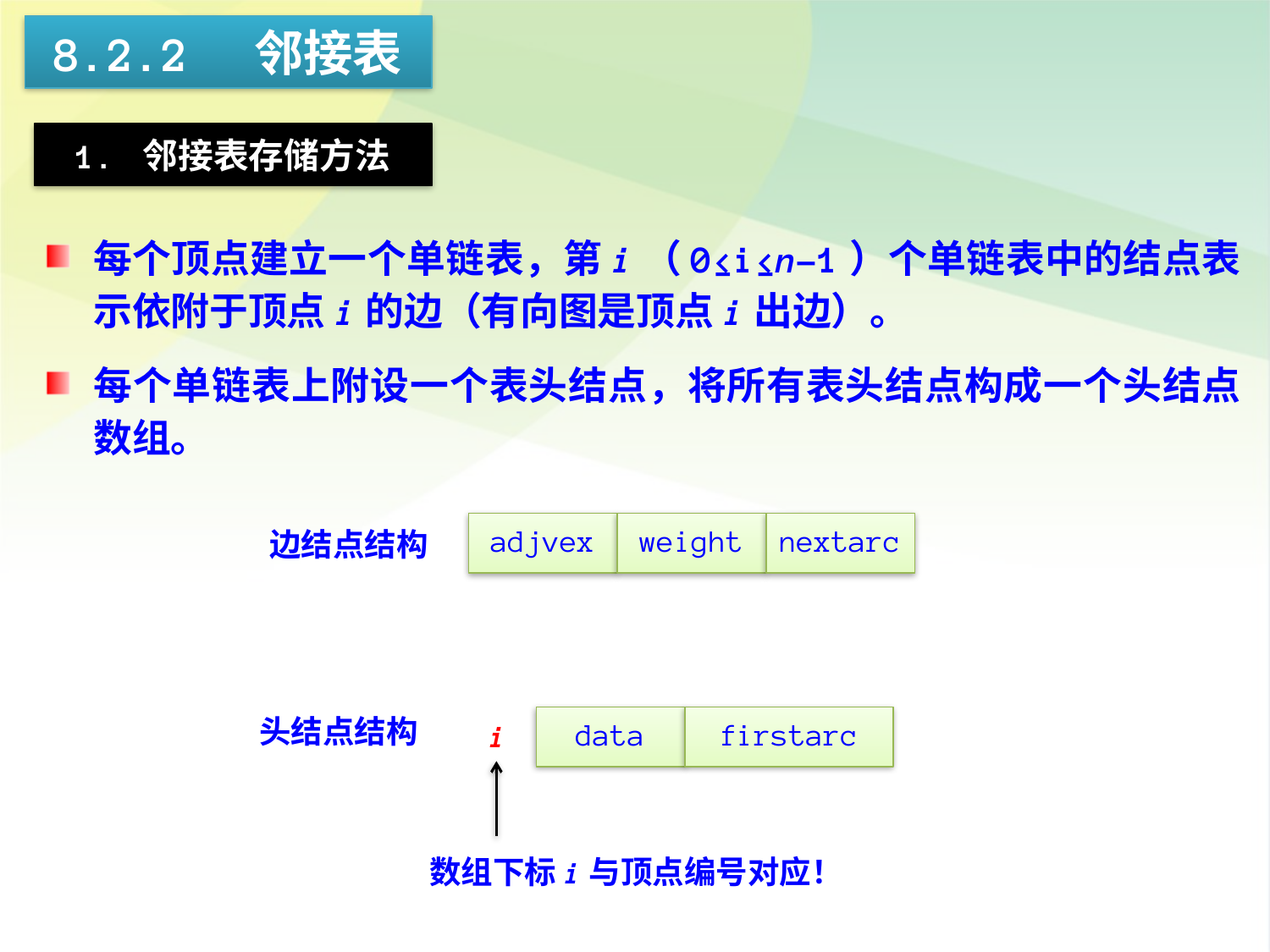

8.2.2  邻接表
1. 邻接表存储方法
每个顶点建立一个单链表，第i（0≤i≤n-1）个单链表中的结点表示依附于顶点i的边（有向图是顶点i出边）。
每个单链表上附设一个表头结点，将所有表头结点构成一个头结点数组。
adjvex
weight
nextarc
边结点结构
头结点结构
data
firstarc
i
数组下标i与顶点编号对应！